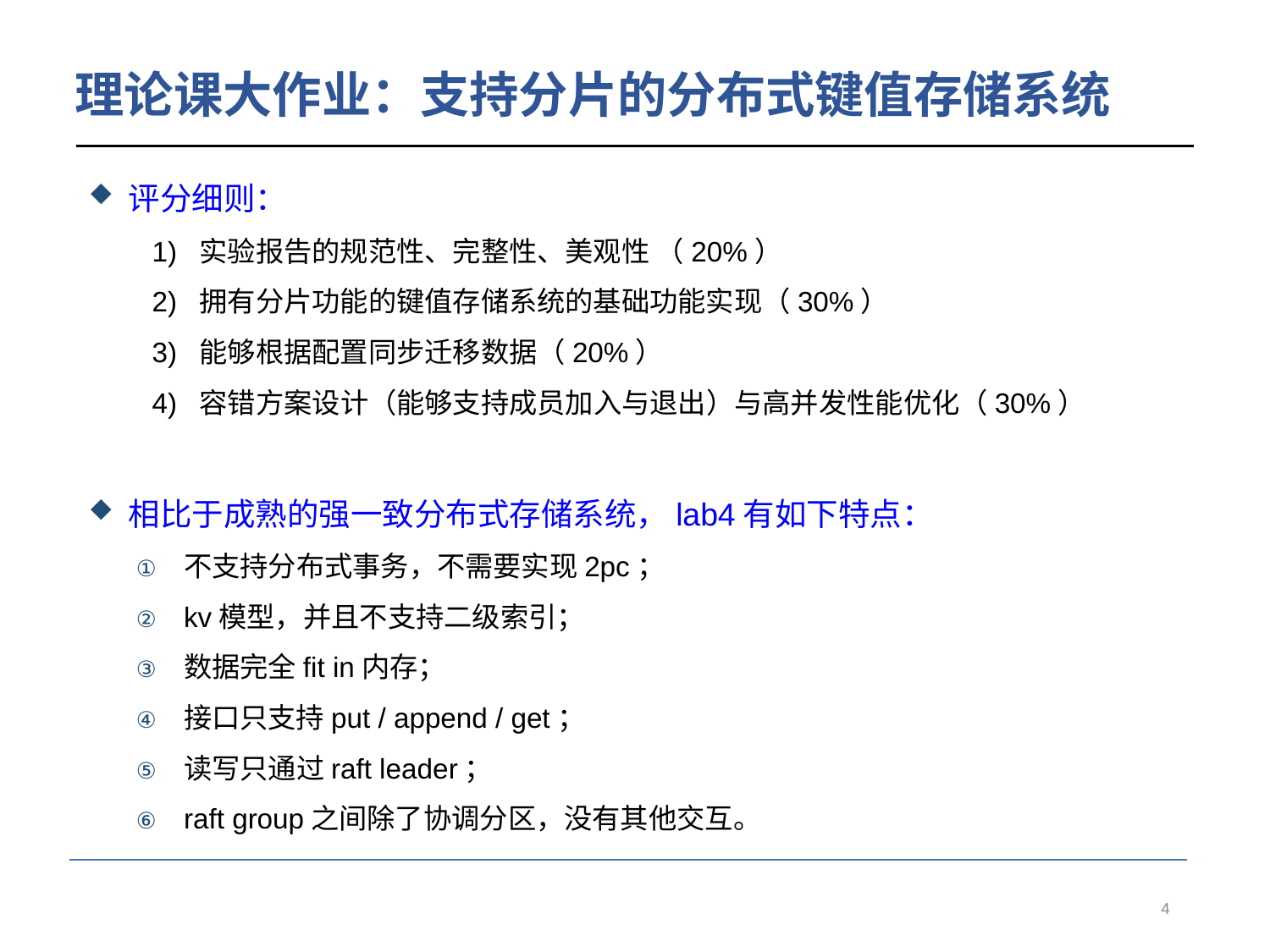

# 理论课大作业：支持分片的分布式键值存储系统
 评分细则：
实验报告的规范性、完整性、美观性 （20%）
拥有分片功能的键值存储系统的基础功能实现（30%）
能够根据配置同步迁移数据（20%）
容错方案设计（能够支持成员加入与退出）与高并发性能优化（30%）

 相比于成熟的强一致分布式存储系统，lab4有如下特点：
不支持分布式事务，不需要实现2pc；
kv模型，并且不支持二级索引；
数据完全fit in内存；
接口只支持put / append / get；
读写只通过raft leader；
raft group之间除了协调分区，没有其他交互。

4